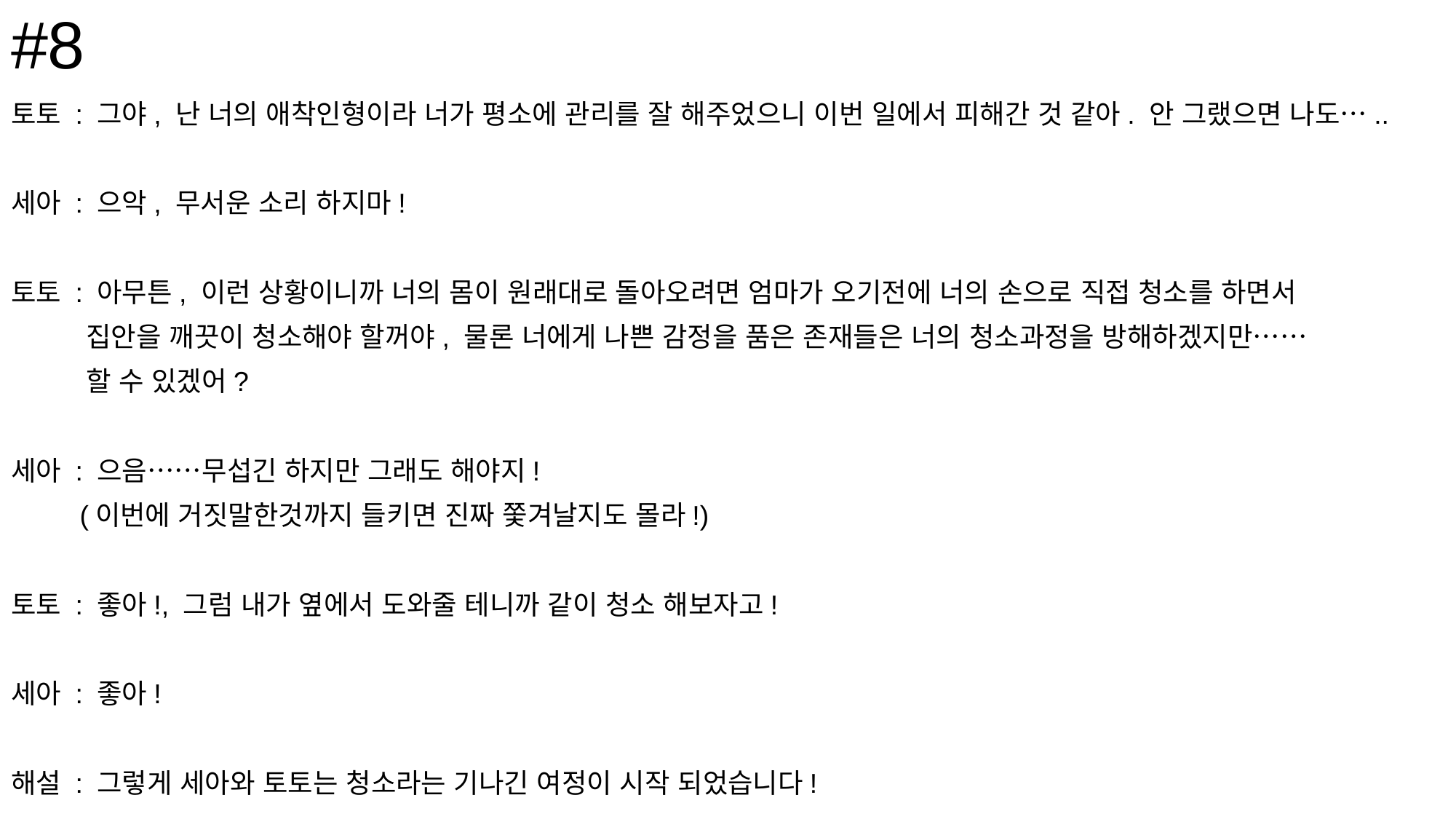

# #8
토토 : 그야, 난 너의 애착인형이라 너가 평소에 관리를 잘 해주었으니 이번 일에서 피해간 것 같아. 안 그랬으면 나도…..

세아 : 으악, 무서운 소리 하지마!

토토 : 아무튼, 이런 상황이니까 너의 몸이 원래대로 돌아오려면 엄마가 오기전에 너의 손으로 직접 청소를 하면서
         집안을 깨끗이 청소해야 할꺼야, 물론 너에게 나쁜 감정을 품은 존재들은 너의 청소과정을 방해하겠지만……
         할 수 있겠어?

세아 : 으음……무섭긴 하지만 그래도 해야지!
         (이번에 거짓말한것까지 들키면 진짜 쫓겨날지도 몰라!)

토토 : 좋아!, 그럼 내가 옆에서 도와줄 테니까 같이 청소 해보자고!

세아 : 좋아!

해설 : 그렇게 세아와 토토는 청소라는 기나긴 여정이 시작 되었습니다!